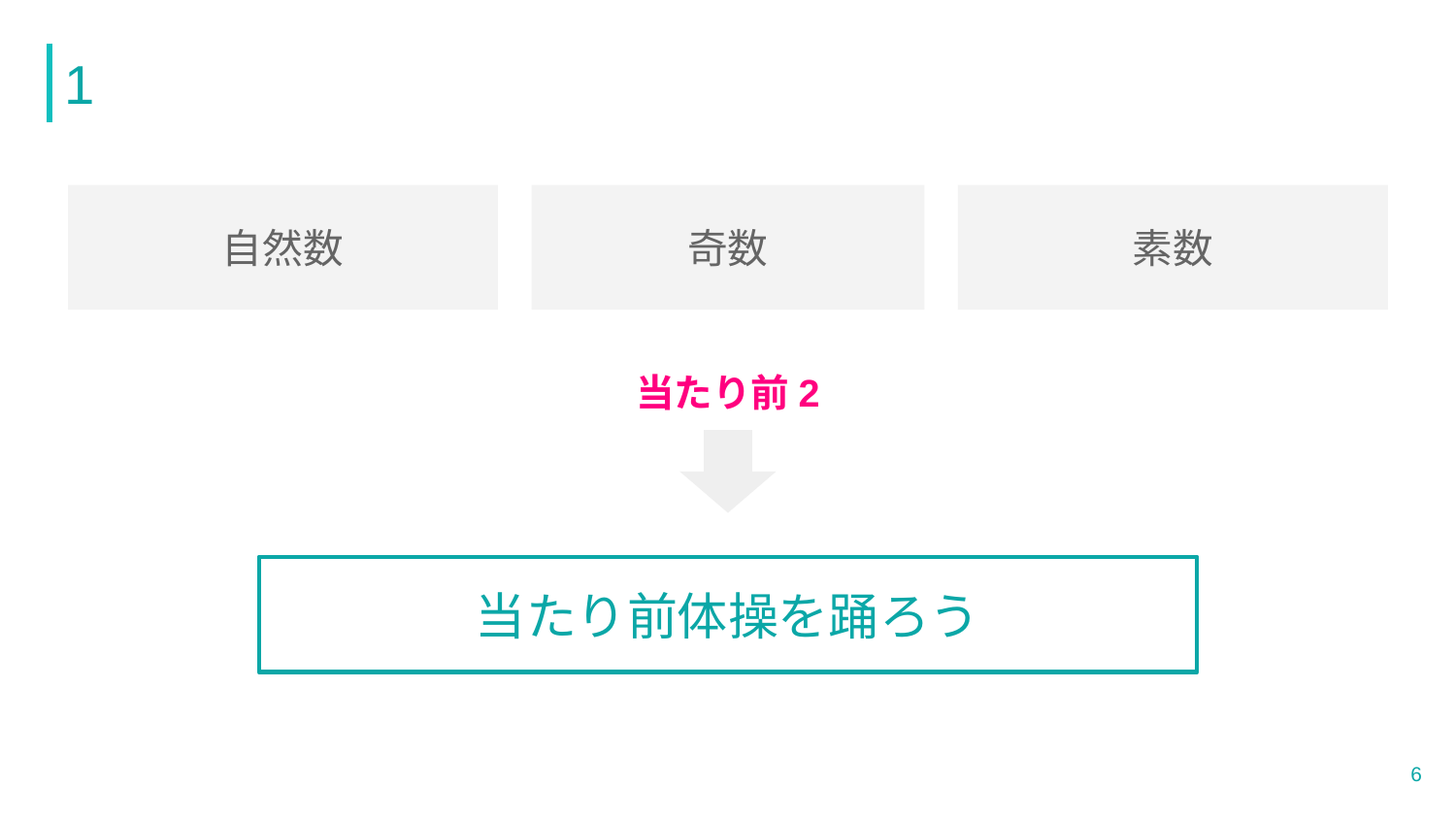

# 1
自然数
奇数
素数
当たり前2

当たり前体操を踊ろう
6